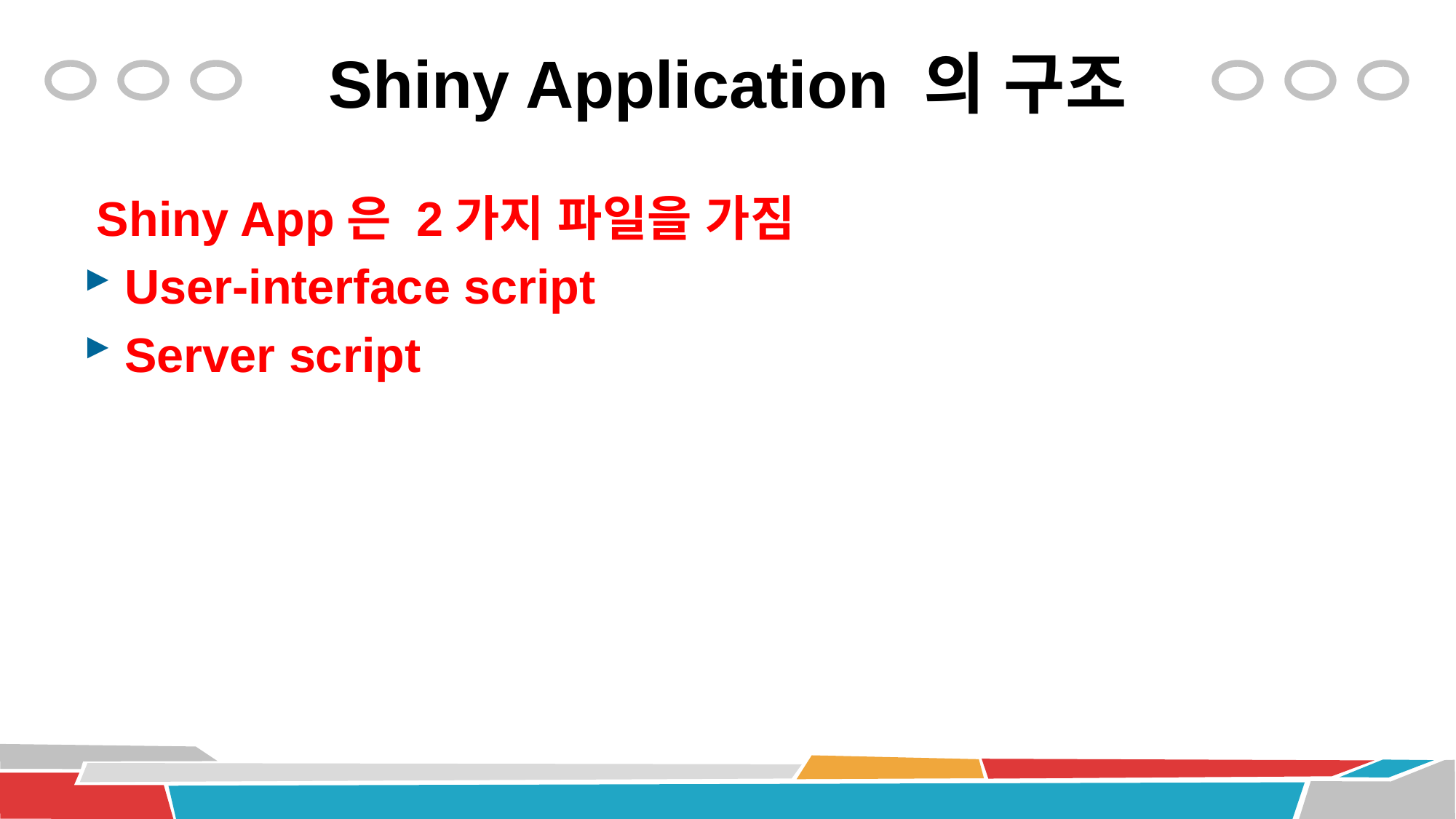

# Shiny Application 의 구조
Shiny App은 2가지 파일을 가짐
User-interface script
Server script